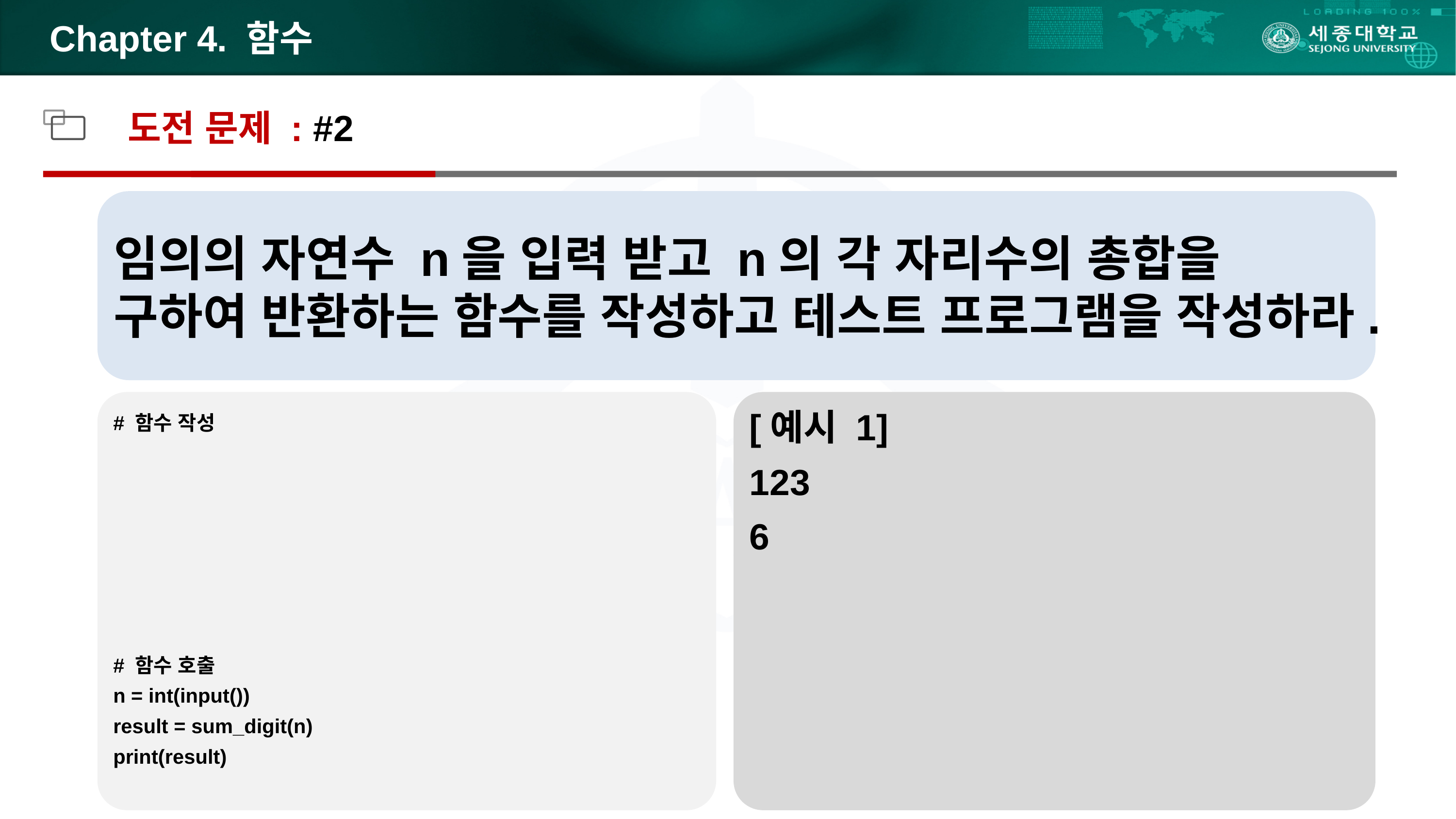

# Chapter 4. 함수
도전 문제 : #2
임의의 자연수 n을 입력 받고 n의 각 자리수의 총합을 구하여 반환하는 함수를 작성하고 테스트 프로그램을 작성하라.
# 함수 작성

# 함수 호출
n = int(input())
result = sum_digit(n)
print(result)
[예시 1]
123
6